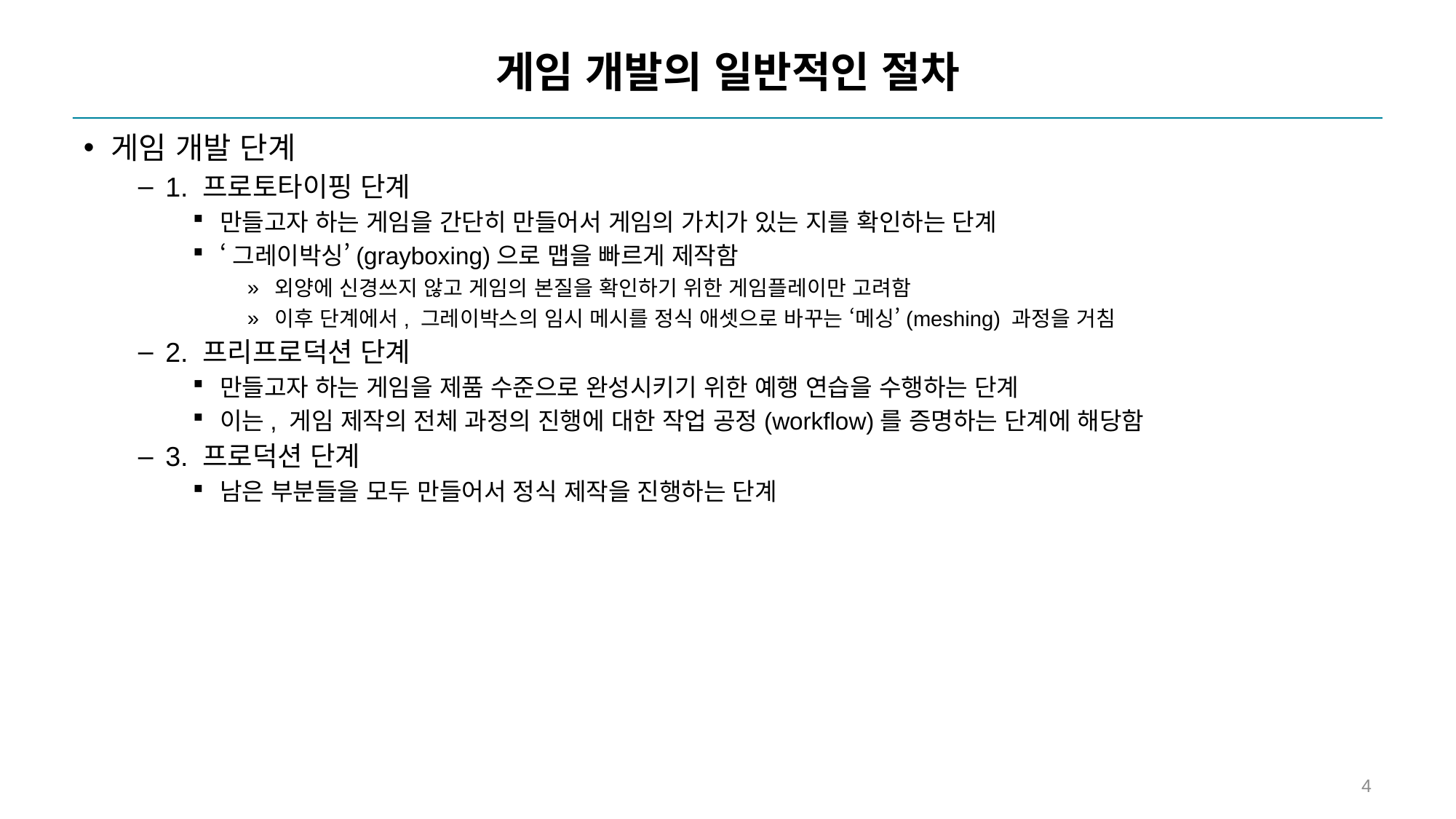

# 게임 개발의 일반적인 절차
게임 개발 단계
1. 프로토타이핑 단계
만들고자 하는 게임을 간단히 만들어서 게임의 가치가 있는 지를 확인하는 단계
‘그레이박싱’(grayboxing)으로 맵을 빠르게 제작함
외양에 신경쓰지 않고 게임의 본질을 확인하기 위한 게임플레이만 고려함
이후 단계에서, 그레이박스의 임시 메시를 정식 애셋으로 바꾸는 ‘메싱’(meshing) 과정을 거침
2. 프리프로덕션 단계
만들고자 하는 게임을 제품 수준으로 완성시키기 위한 예행 연습을 수행하는 단계
이는, 게임 제작의 전체 과정의 진행에 대한 작업 공정(workflow)를 증명하는 단계에 해당함
3. 프로덕션 단계
남은 부분들을 모두 만들어서 정식 제작을 진행하는 단계

4